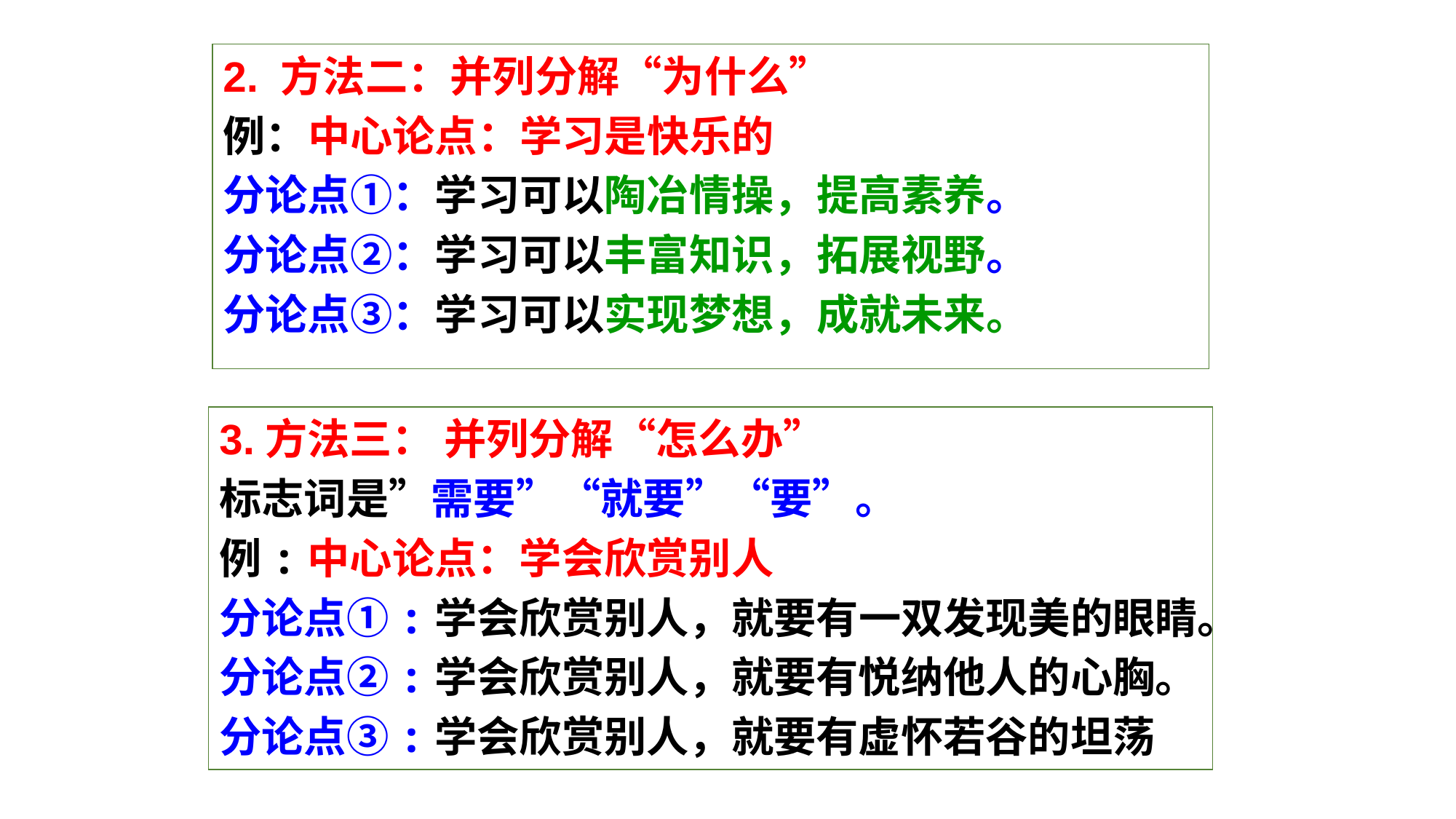

2. 方法二：并列分解“为什么”
例：中心论点：学习是快乐的
分论点①：学习可以陶冶情操，提高素养。
分论点②：学习可以丰富知识，拓展视野。
分论点③：学习可以实现梦想，成就未来。

3.方法三： 并列分解“怎么办”
标志词是”需要”“就要”“要”。
例:中心论点：学会欣赏别人
分论点①:学会欣赏别人，就要有一双发现美的眼睛。
分论点②:学会欣赏别人，就要有悦纳他人的心胸。
分论点③:学会欣赏别人，就要有虚怀若谷的坦荡